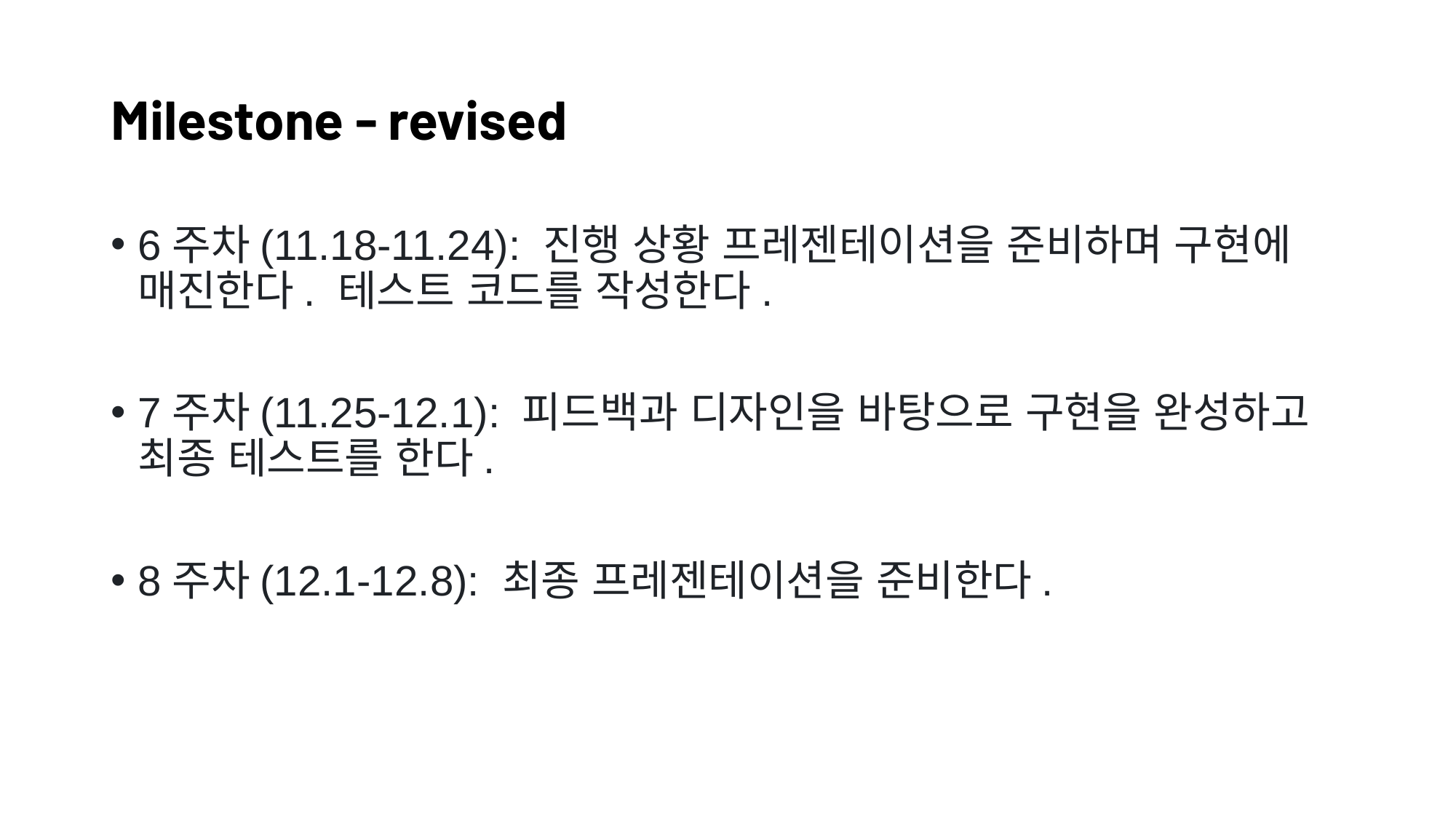

# Milestone - revised
6주차(11.18-11.24): 진행 상황 프레젠테이션을 준비하며 구현에 매진한다. 테스트 코드를 작성한다.

7주차(11.25-12.1): 피드백과 디자인을 바탕으로 구현을 완성하고 최종 테스트를 한다.

8주차(12.1-12.8): 최종 프레젠테이션을 준비한다.